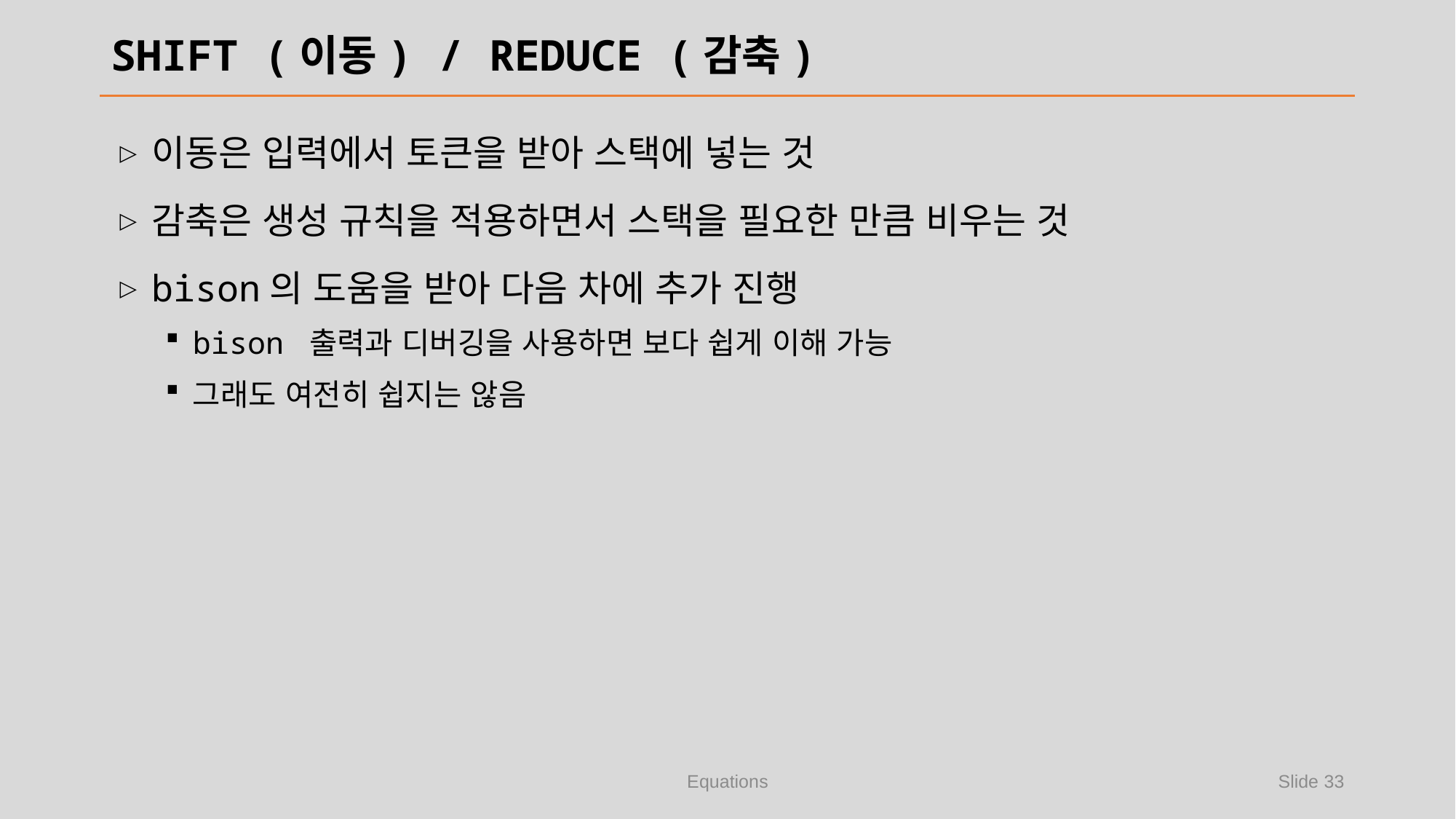

# SHIFT (이동) / REDUCE (감축)
이동은 입력에서 토큰을 받아 스택에 넣는 것
감축은 생성 규칙을 적용하면서 스택을 필요한 만큼 비우는 것
bison의 도움을 받아 다음 차에 추가 진행
bison 출력과 디버깅을 사용하면 보다 쉽게 이해 가능
그래도 여전히 쉽지는 않음

Equations
Slide 33